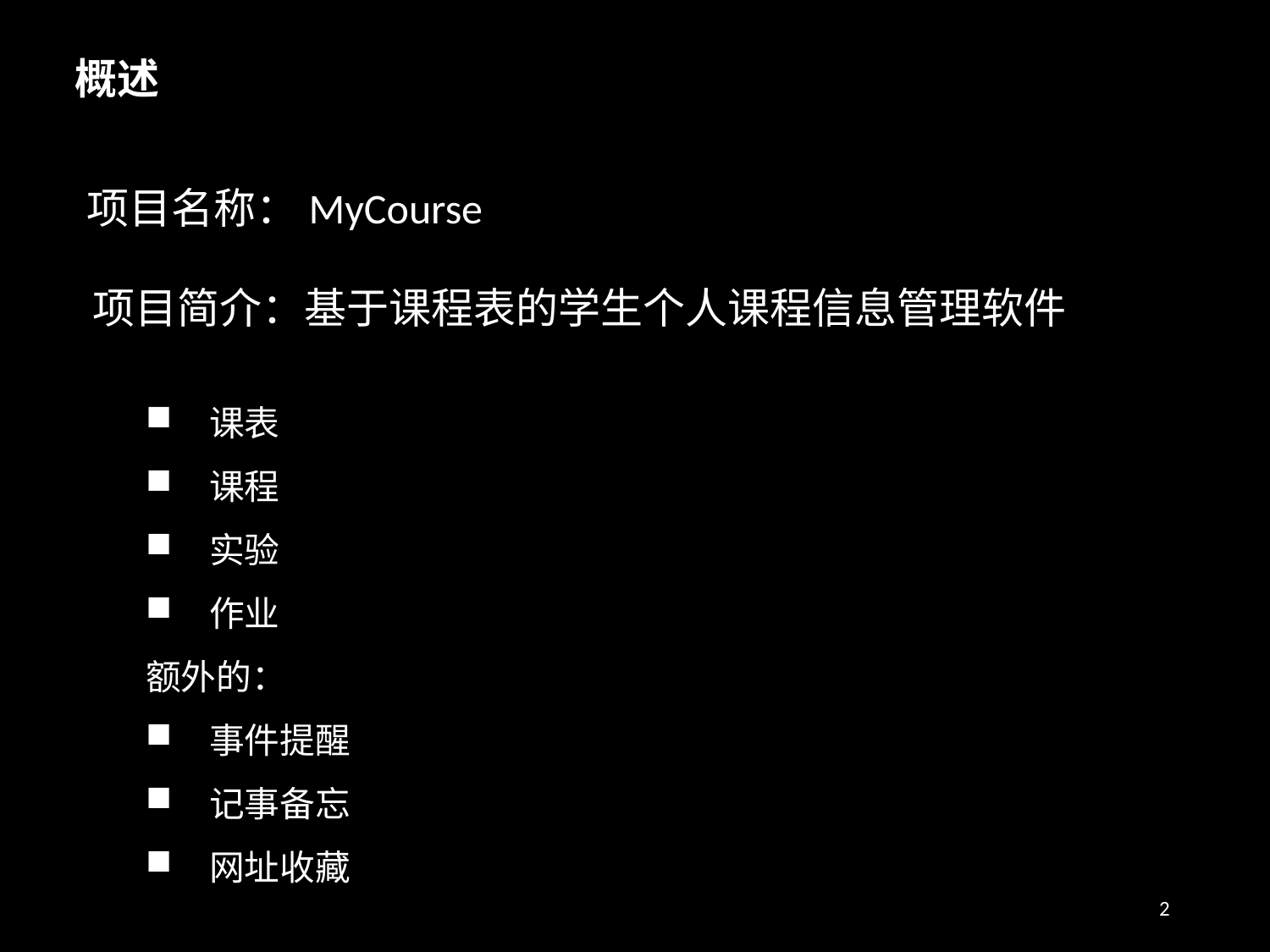

# 概述
项目名称：MyCourse
项目简介：基于课程表的学生个人课程信息管理软件
课表
课程
实验
作业
额外的：
事件提醒
记事备忘
网址收藏
2